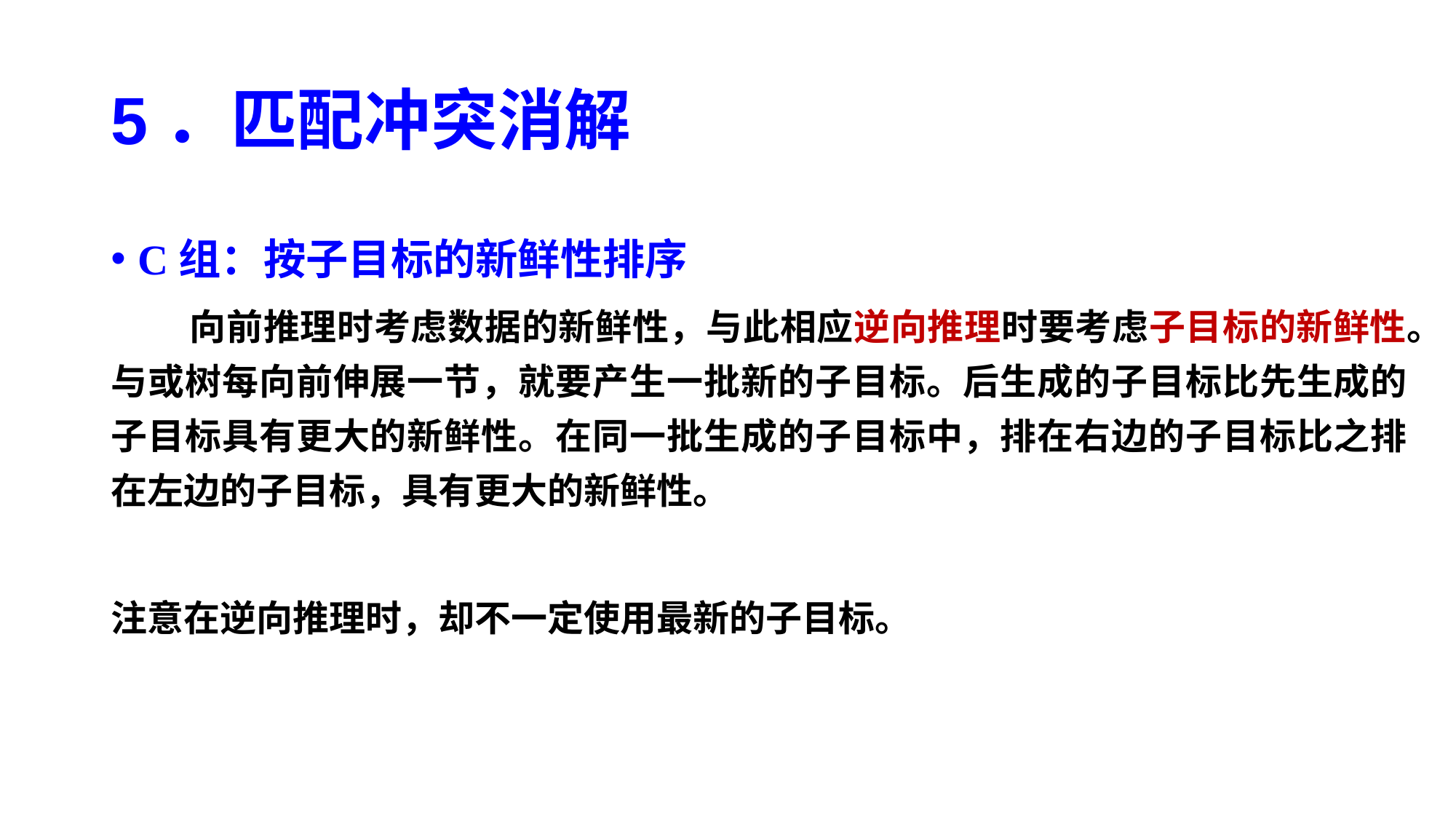

# 5．匹配冲突消解
C组：按子目标的新鲜性排序
        向前推理时考虑数据的新鲜性，与此相应逆向推理时要考虑子目标的新鲜性。与或树每向前伸展一节，就要产生一批新的子目标。后生成的子目标比先生成的子目标具有更大的新鲜性。在同一批生成的子目标中，排在右边的子目标比之排在左边的子目标，具有更大的新鲜性。

注意在逆向推理时，却不一定使用最新的子目标。